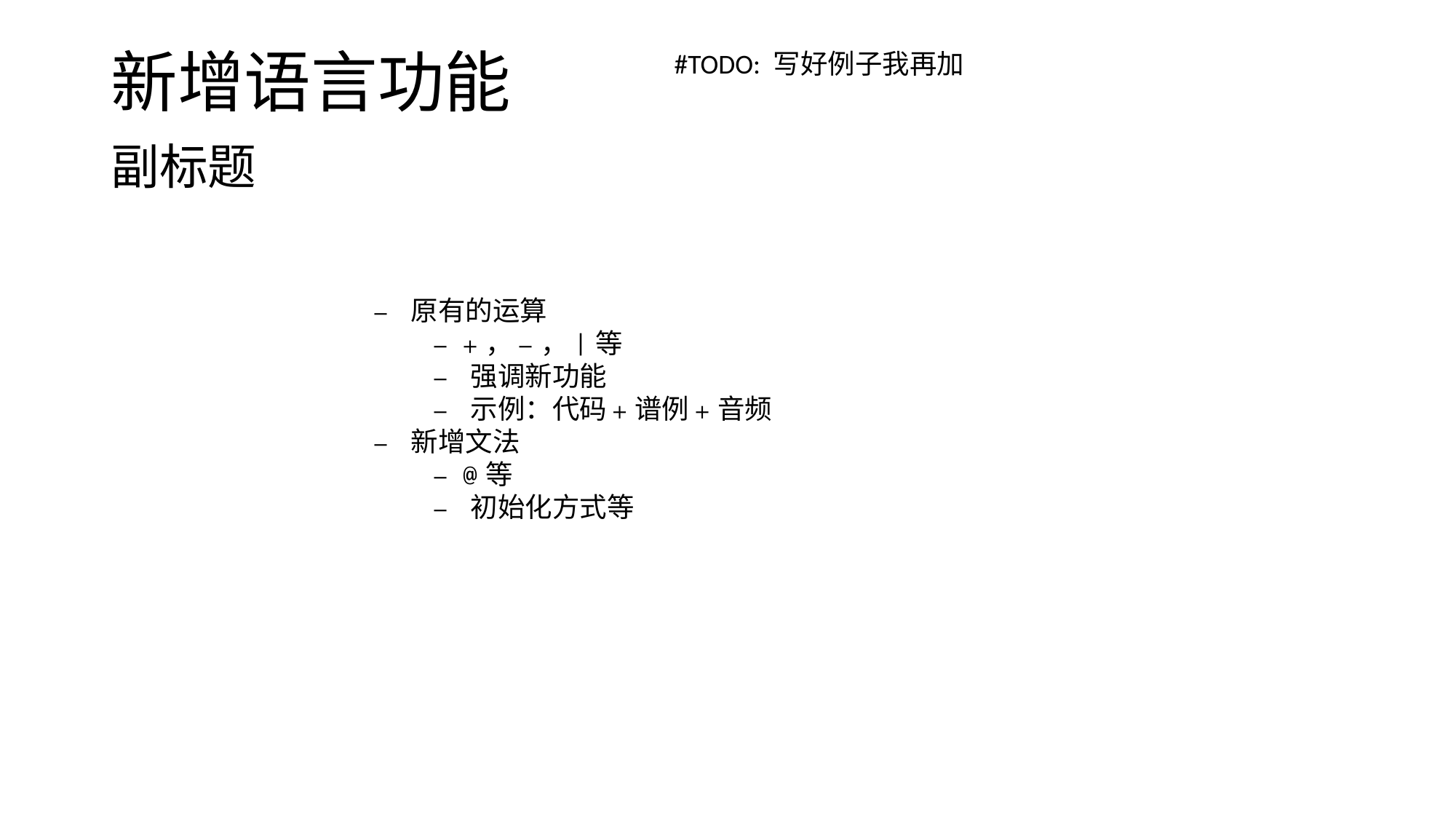

#TODO: 写好例子我再加
新增语言功能
副标题
- 原有的运算
    - +，-，|等
    - 强调新功能
    - 示例：代码+谱例+音频
- 新增文法
    - @等
    - 初始化方式等